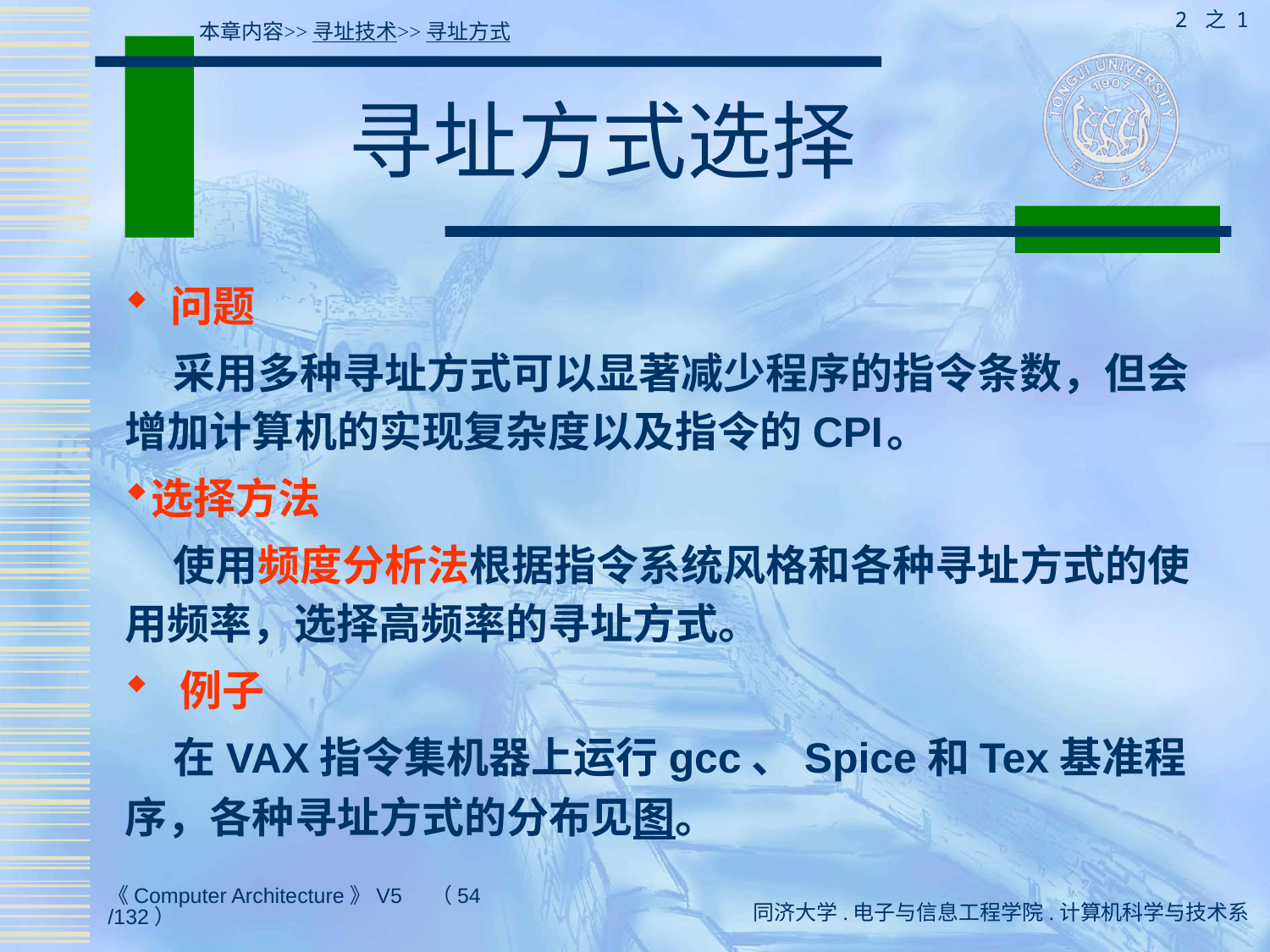

2 之 1
本章内容>>寻址技术>>寻址方式
# 寻址方式选择
 问题
    采用多种寻址方式可以显著减少程序的指令条数，但会增加计算机的实现复杂度以及指令的CPI	。
选择方法
    使用频度分析法根据指令系统风格和各种寻址方式的使用频率，选择高频率的寻址方式。
  例子
    在VAX指令集机器上运行gcc、Spice和Tex基准程序，各种寻址方式的分布见图。